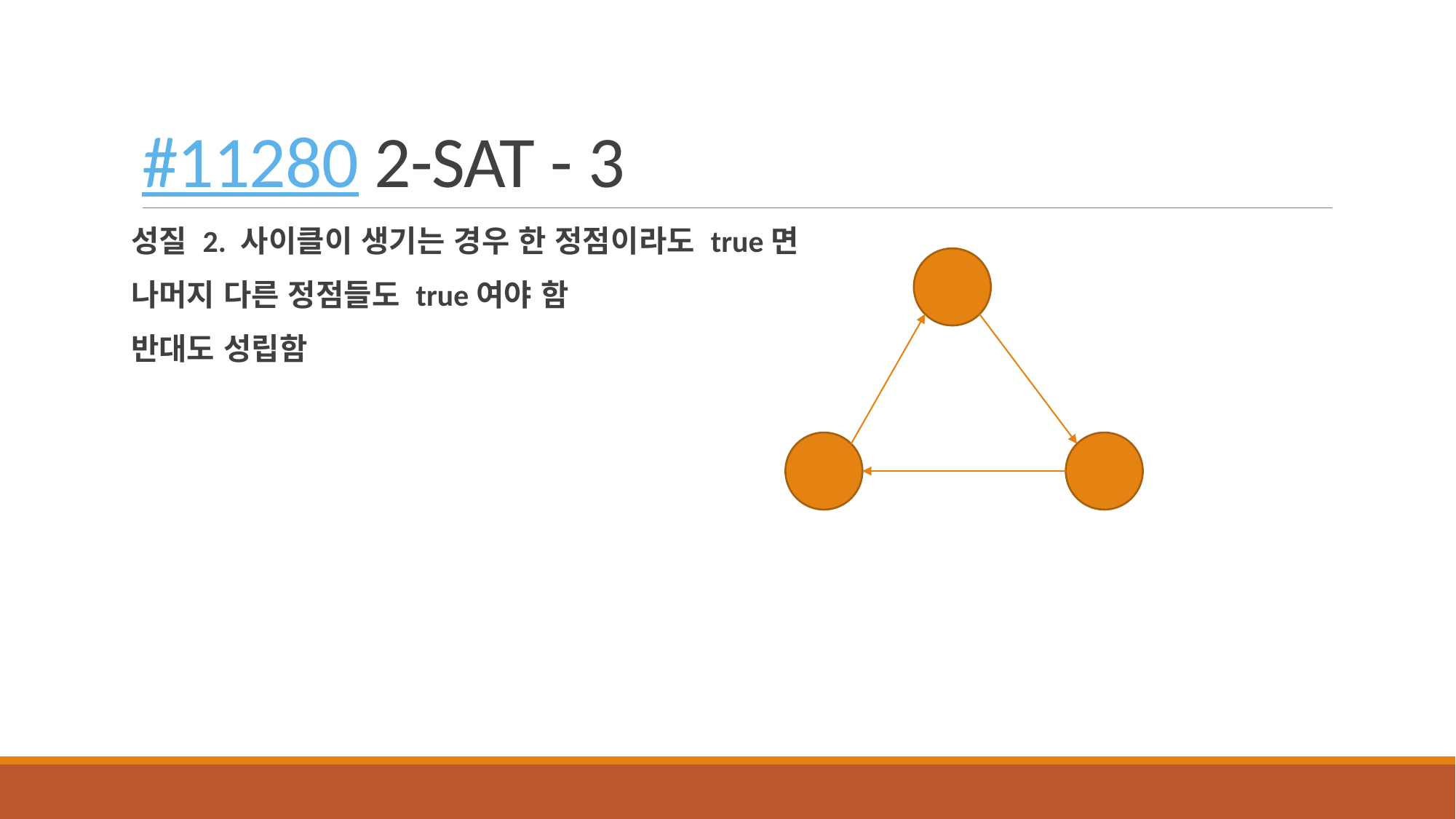

# #11280 2-SAT - 3
성질 2. 사이클이 생기는 경우 한 정점이라도 true면
나머지 다른 정점들도 true여야 함
반대도 성립함